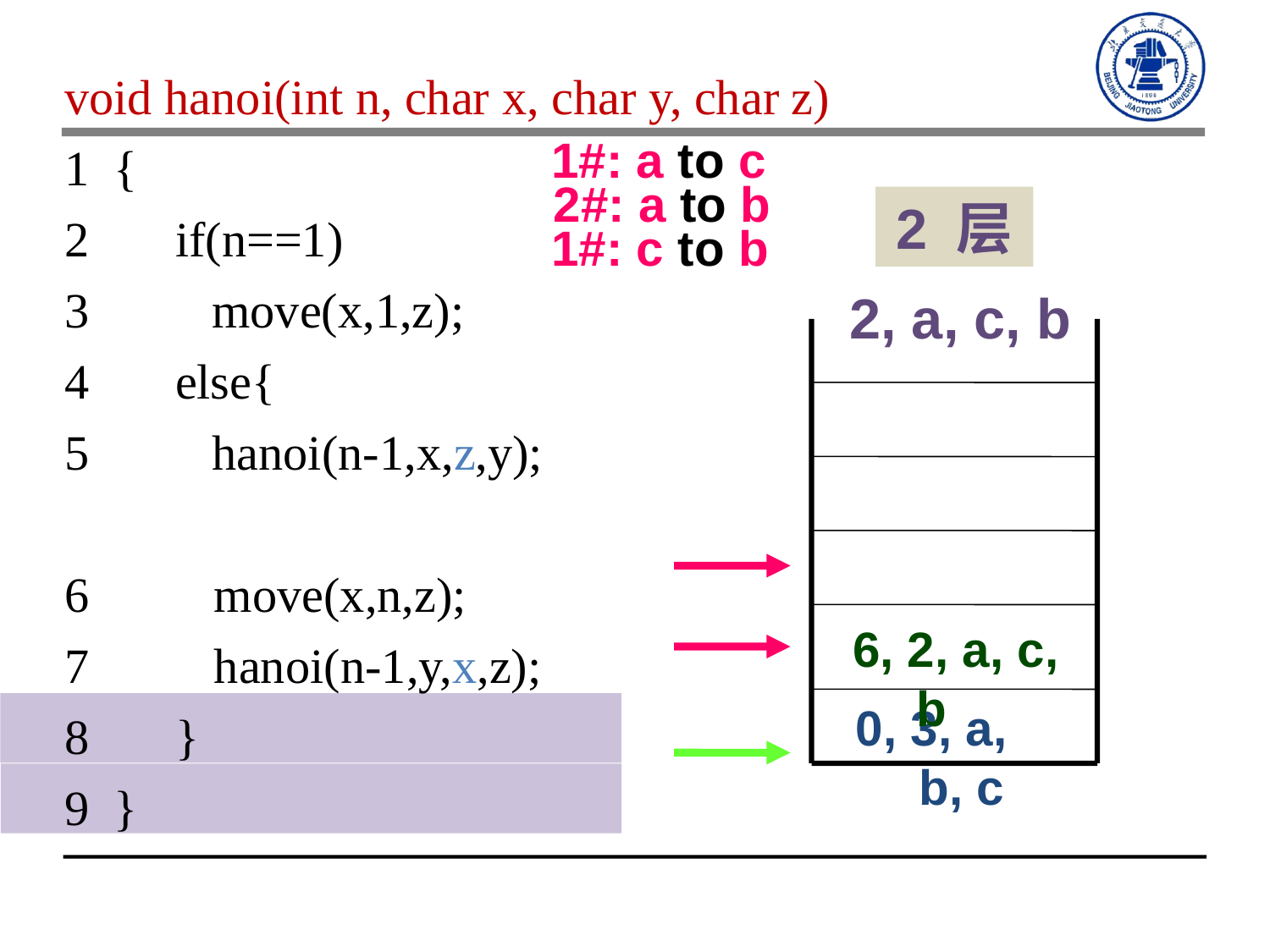

void hanoi(int n, char x, char y, char z)
1  {
2       if(n==1)
3          move(x,1,z);
4       else{
5          hanoi(n-1,x,z,y);

       move(x,n,z);
       hanoi(n-1,y,x,z);
8       }
9  }
1#: a to c
2#: a to b
2 层
1#: c to b
2, a, c, b

6, 2, a, c, b

0, 3, a, b, c